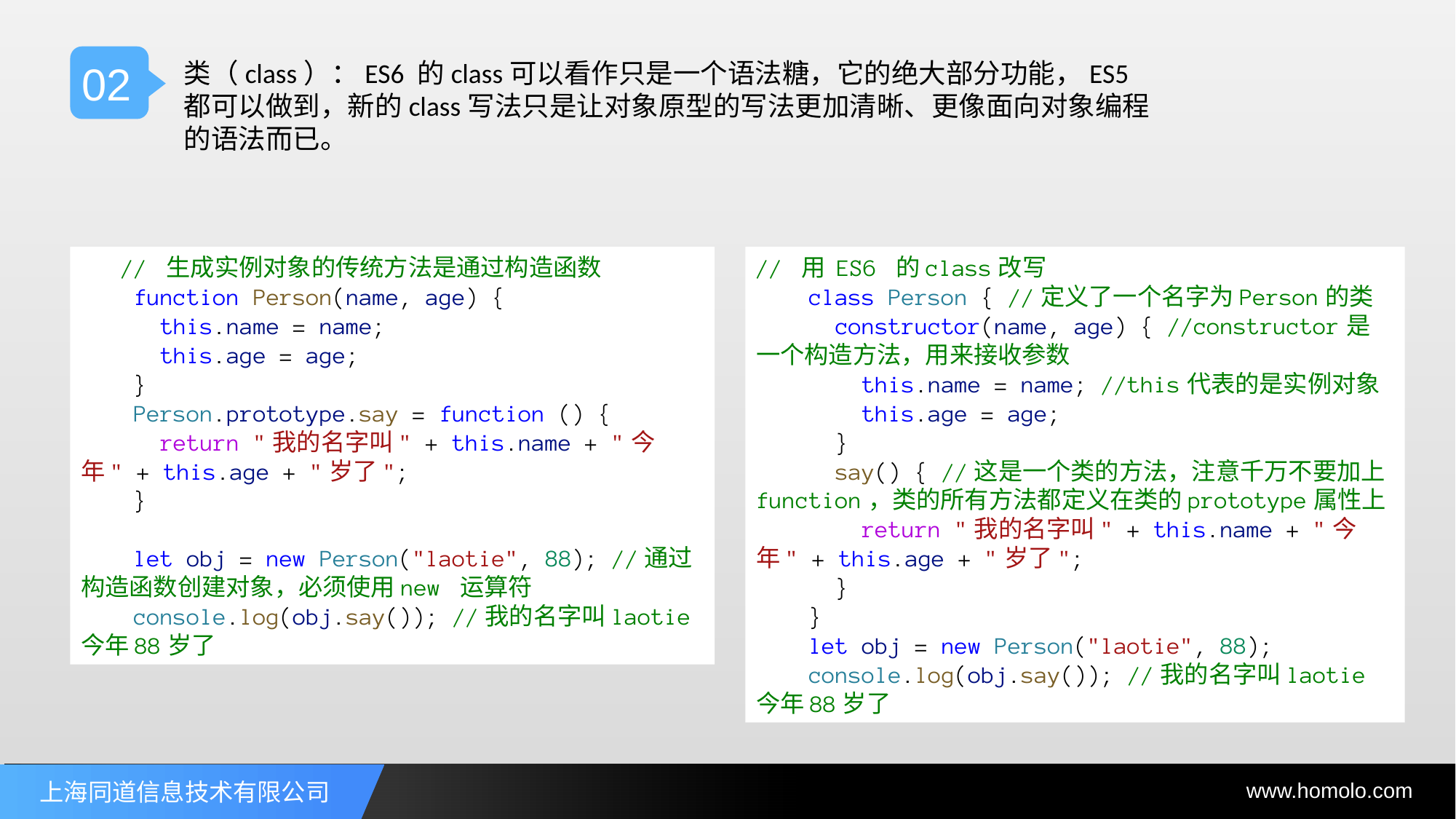

02
类（class）：ES6 的class可以看作只是一个语法糖，它的绝大部分功能，ES5 都可以做到，新的class写法只是让对象原型的写法更加清晰、更像面向对象编程的语法而已。

   // 生成实例对象的传统方法是通过构造函数
    function Person(name, age) {
      this.name = name;
      this.age = age;
    }
    Person.prototype.say = function () {
      return "我的名字叫" + this.name + "今年" + this.age + "岁了";
    }

    let obj = new Person("laotie", 88); //通过构造函数创建对象，必须使用new 运算符
    console.log(obj.say()); //我的名字叫laotie今年88岁了
// 用 ES6 的class改写
    class Person { //定义了一个名字为Person的类
      constructor(name, age) { //constructor是一个构造方法，用来接收参数
        this.name = name; //this代表的是实例对象
        this.age = age;
      }
      say() { //这是一个类的方法，注意千万不要加上function，类的所有方法都定义在类的prototype属性上
        return "我的名字叫" + this.name + "今年" + this.age + "岁了";
      }
    }
    let obj = new Person("laotie", 88);
    console.log(obj.say()); //我的名字叫laotie今年88岁了